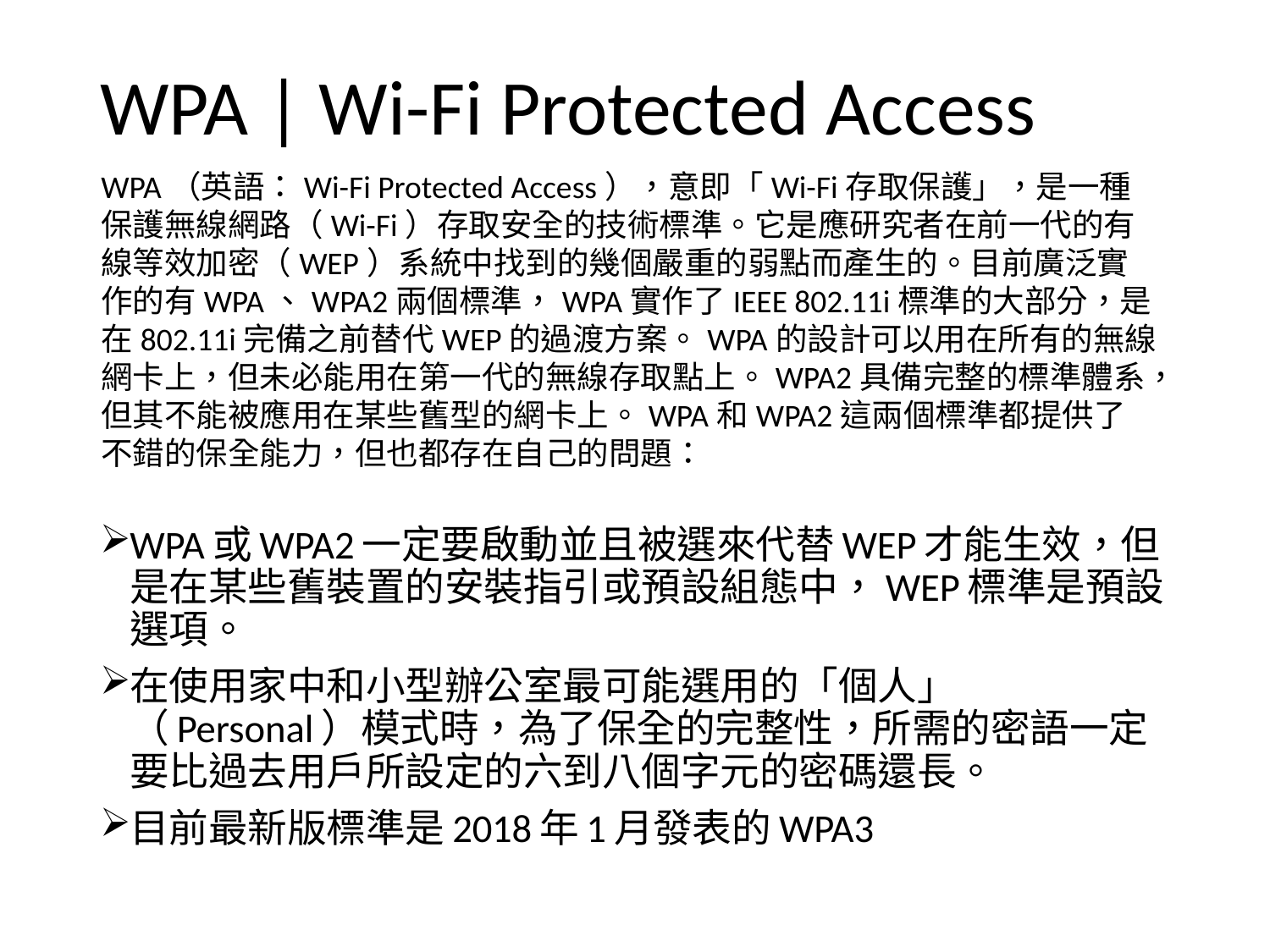

# WPA | Wi-Fi Protected Access
WPA（英語：Wi-Fi Protected Access），意即「Wi-Fi存取保護」，是一種保護無線網路（Wi-Fi）存取安全的技術標準。它是應研究者在前一代的有線等效加密（WEP）系統中找到的幾個嚴重的弱點而產生的。目前廣泛實作的有WPA、WPA2兩個標準，WPA實作了IEEE 802.11i標準的大部分，是在802.11i完備之前替代WEP的過渡方案。WPA的設計可以用在所有的無線網卡上，但未必能用在第一代的無線存取點上。WPA2具備完整的標準體系，但其不能被應用在某些舊型的網卡上。WPA和WPA2這兩個標準都提供了不錯的保全能力，但也都存在自己的問題：
WPA或WPA2一定要啟動並且被選來代替WEP才能生效，但是在某些舊裝置的安裝指引或預設組態中，WEP標準是預設選項。
在使用家中和小型辦公室最可能選用的「個人」（Personal）模式時，為了保全的完整性，所需的密語一定要比過去用戶所設定的六到八個字元的密碼還長。
目前最新版標準是2018年1月發表的WPA3